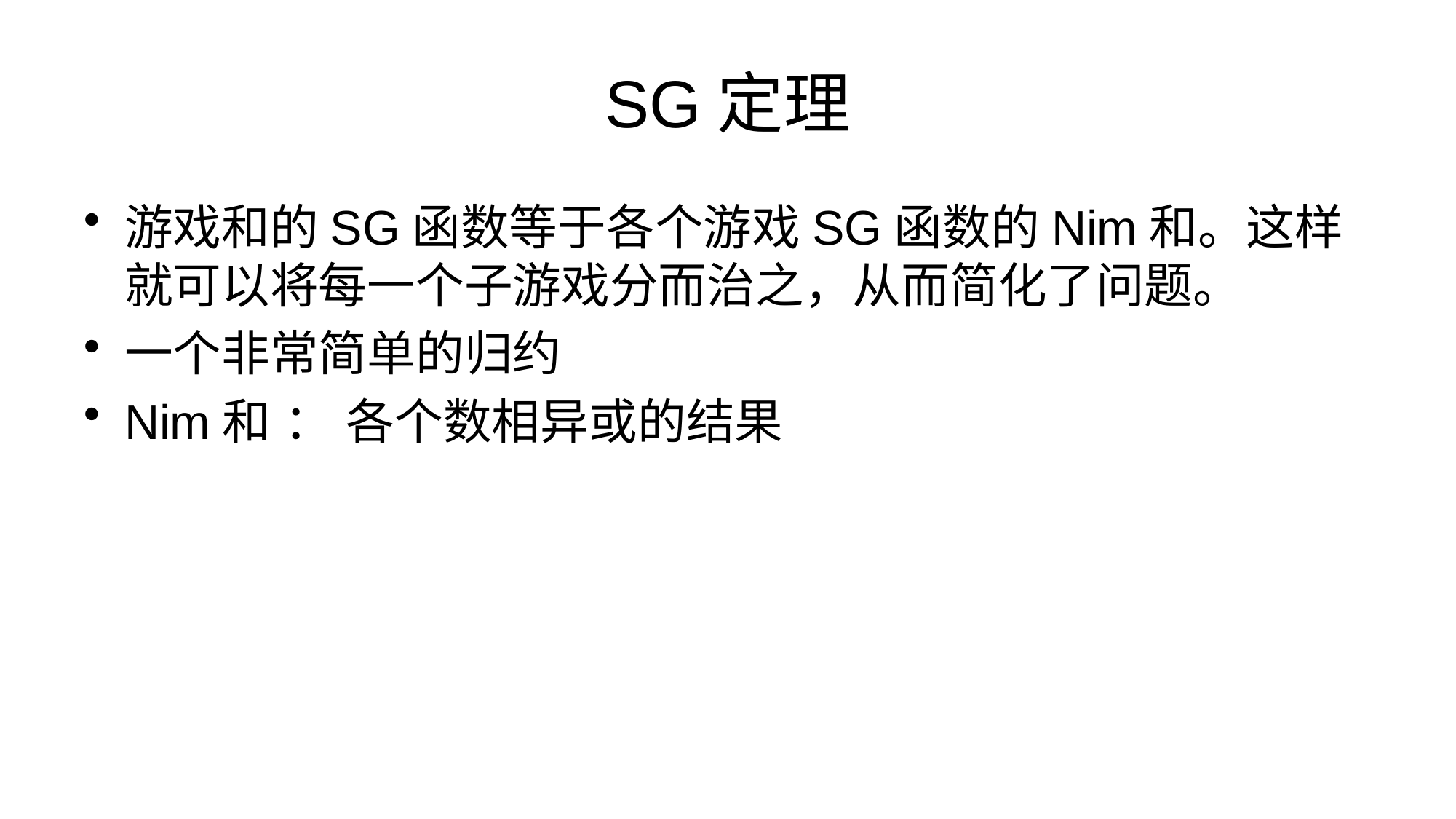

# SG定理
游戏和的SG函数等于各个游戏SG函数的Nim和。这样就可以将每一个子游戏分而治之，从而简化了问题。
一个非常简单的归约
Nim和 ： 各个数相异或的结果